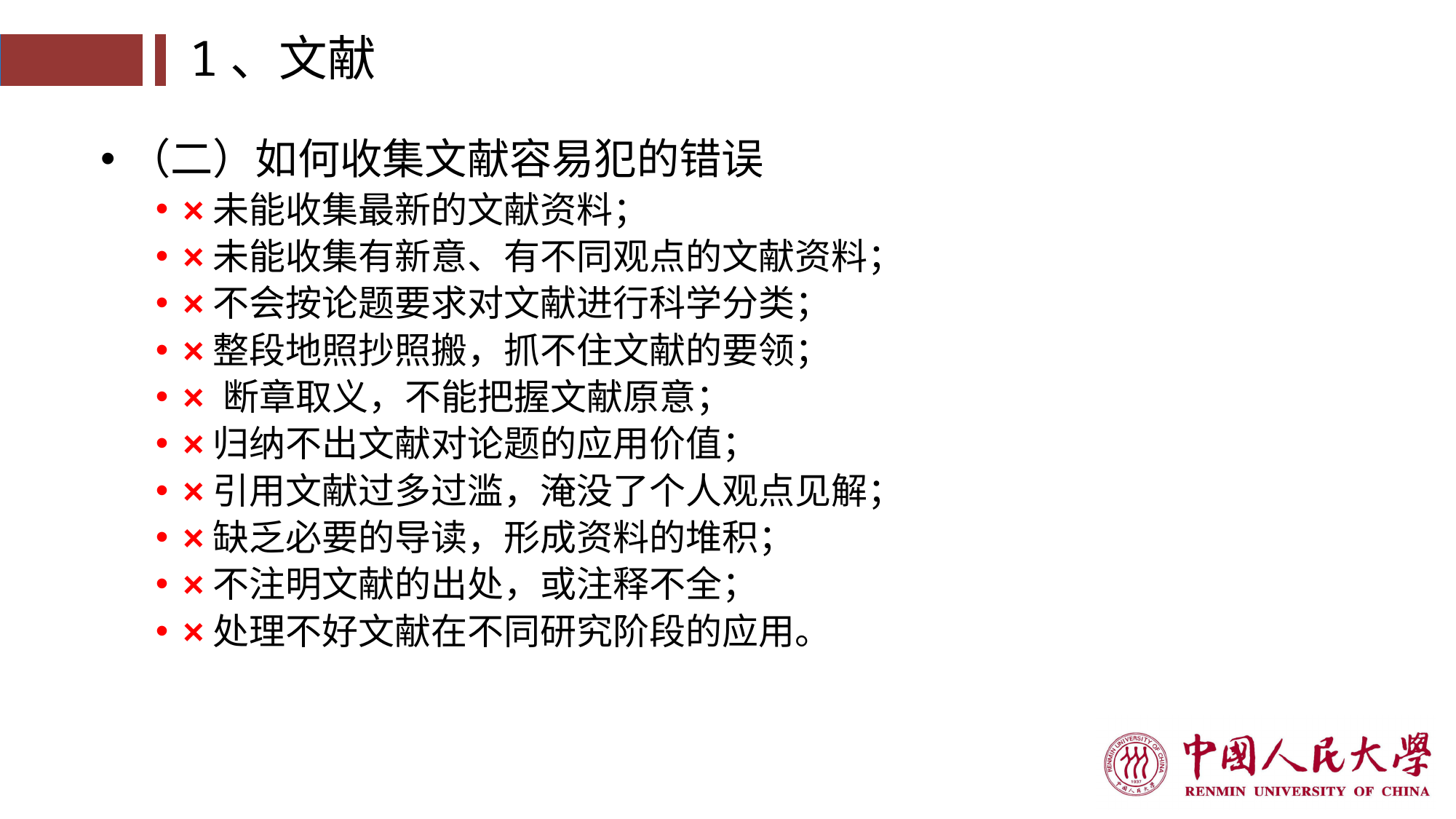

# 1、文献
（二）如何收集文献容易犯的错误
×未能收集最新的文献资料；
×未能收集有新意、有不同观点的文献资料；
×不会按论题要求对文献进行科学分类；
×整段地照抄照搬，抓不住文献的要领；
× 断章取义，不能把握文献原意；
×归纳不出文献对论题的应用价值；
×引用文献过多过滥，淹没了个人观点见解；
×缺乏必要的导读，形成资料的堆积；
×不注明文献的出处，或注释不全；
×处理不好文献在不同研究阶段的应用。